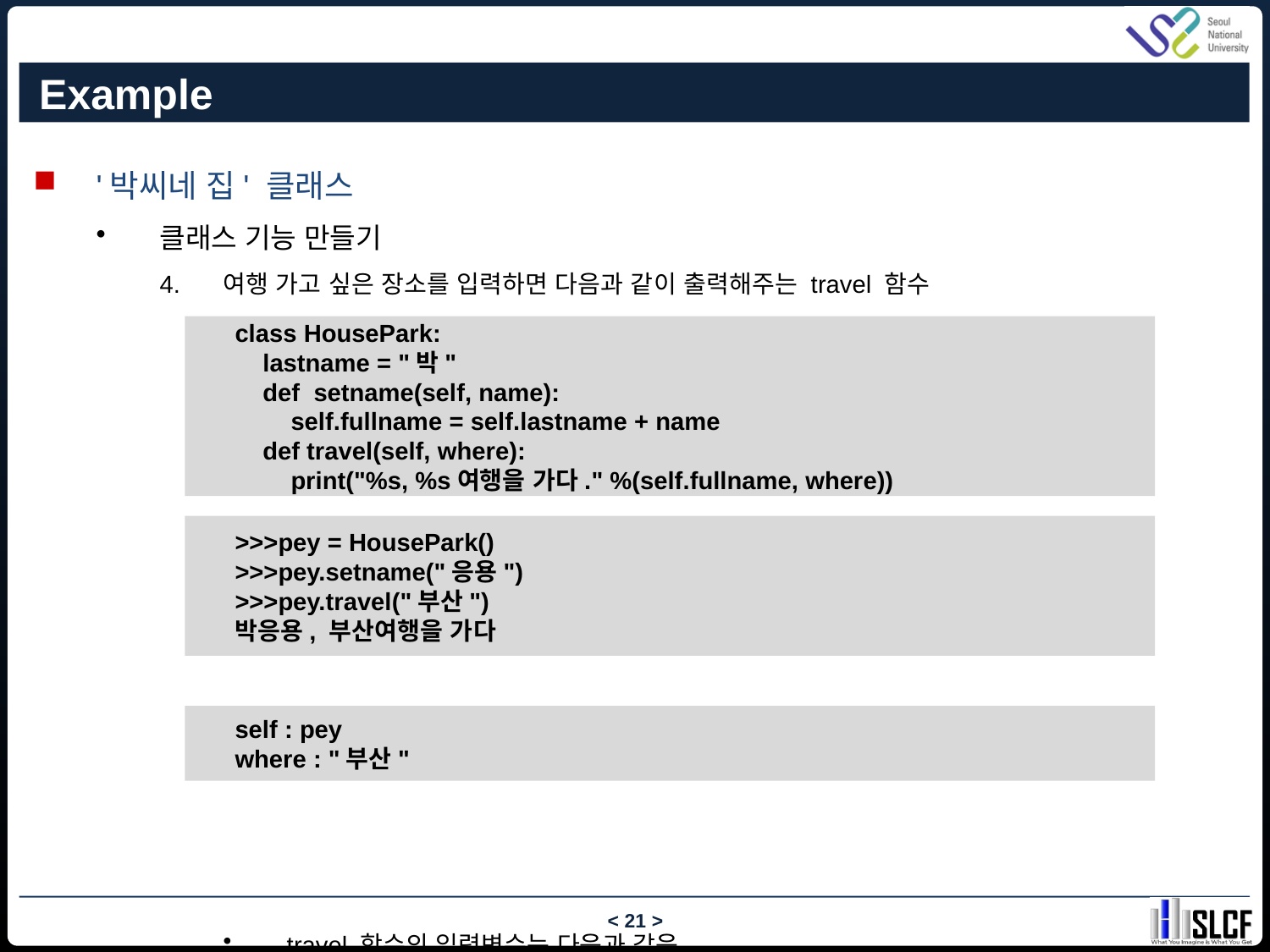

# Example
'박씨네 집' 클래스
클래스 기능 만들기
여행 가고 싶은 장소를 입력하면 다음과 같이 출력해주는 travel 함수

travel 함수의 입력변수는 다음과 같음
class HousePark:
    lastname = "박"
    def  setname(self, name):
        self.fullname = self.lastname + name
    def travel(self, where):
        print("%s, %s여행을 가다." %(self.fullname, where))
>>>pey = HousePark()
>>>pey.setname("응용")
>>>pey.travel("부산")
박응용, 부산여행을 가다
self : pey
where : "부산"